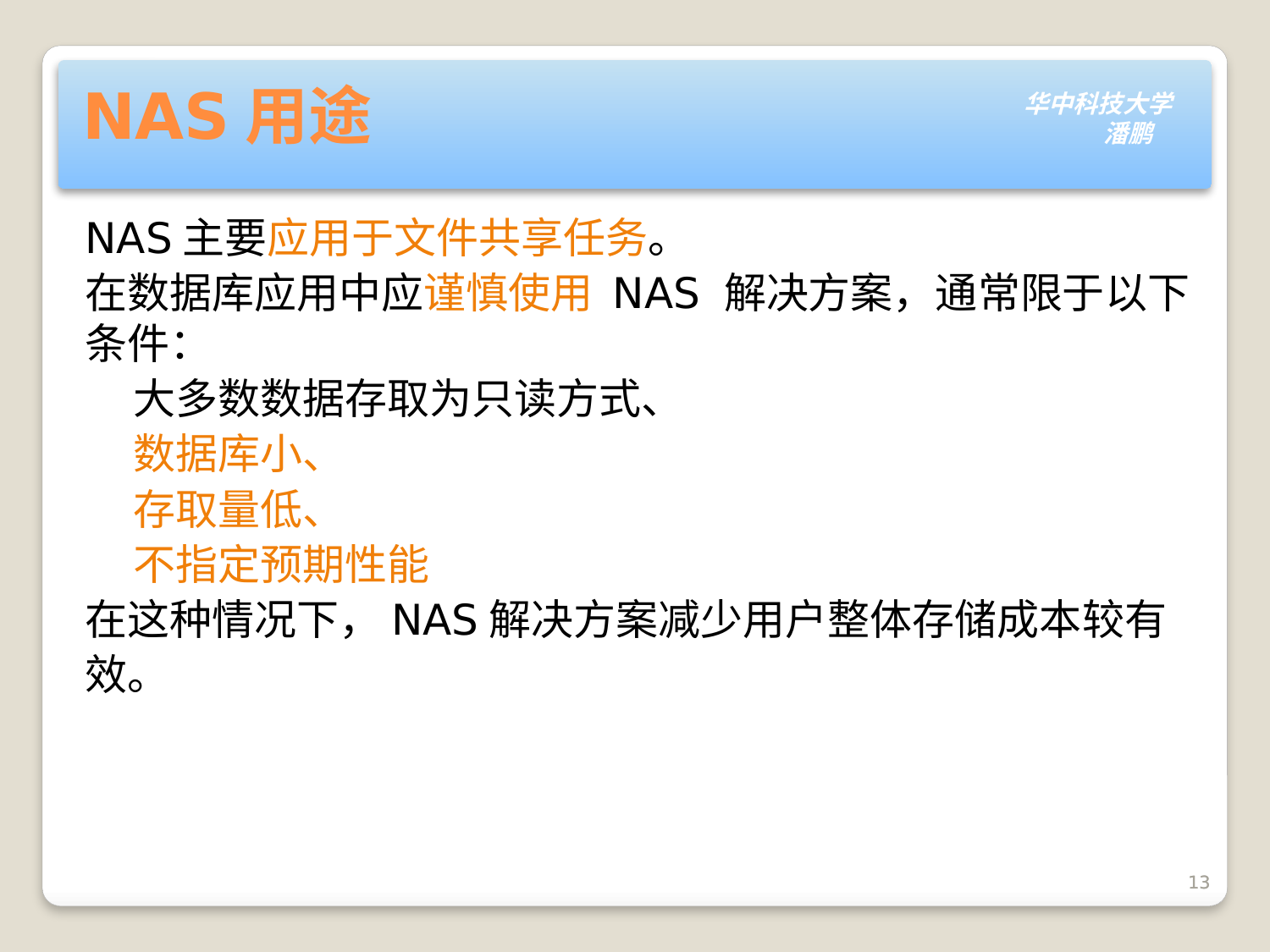

# NAS用途
NAS主要应用于文件共享任务。
在数据库应用中应谨慎使用 NAS 解决方案，通常限于以下条件：
    大多数数据存取为只读方式、
    数据库小、
    存取量低、
    不指定预期性能
在这种情况下，NAS解决方案减少用户整体存储成本较有
效。
13
13